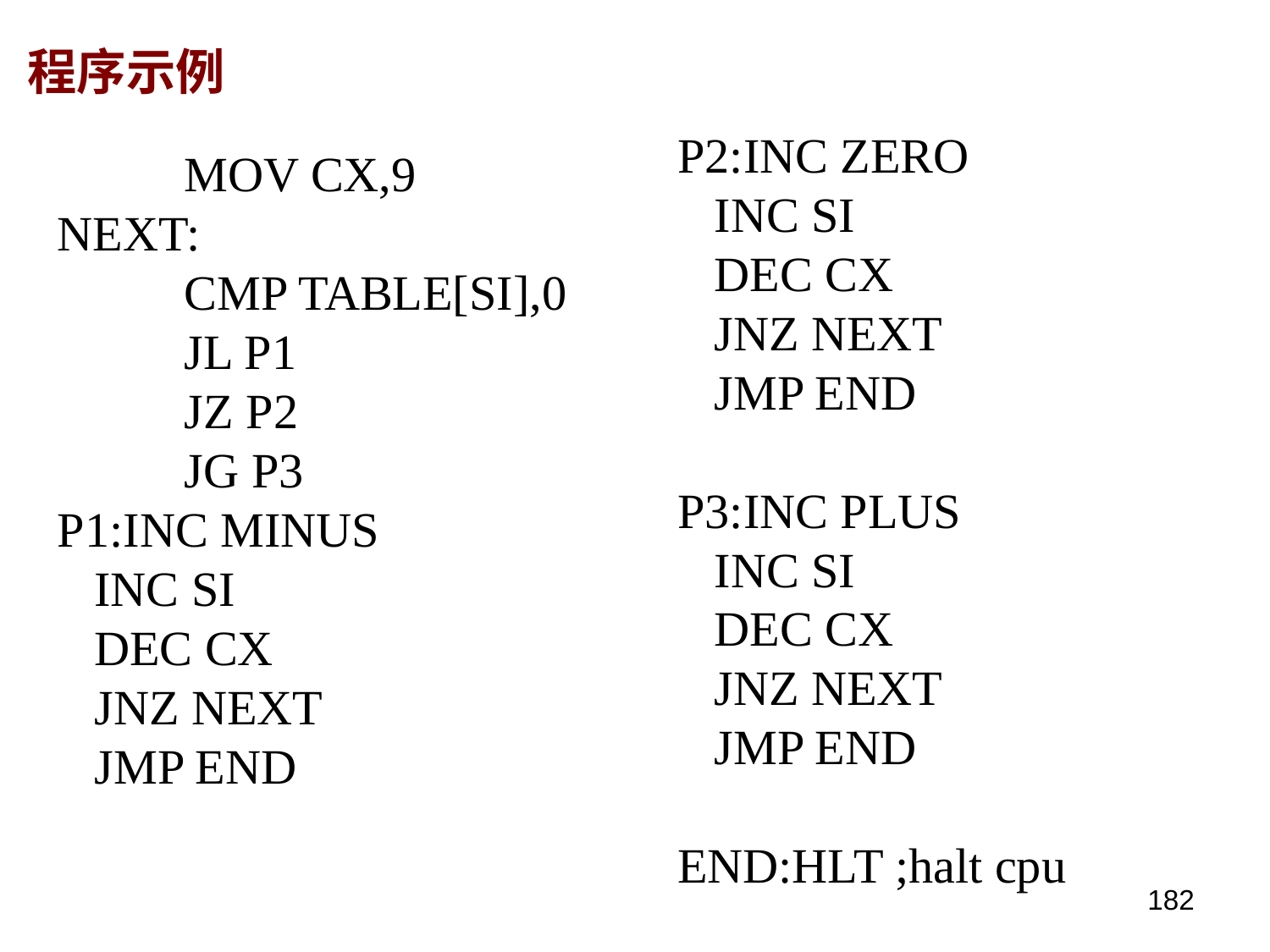

# 程序示例
P2:INC ZERO
   INC SI
   DEC CX
   JNZ NEXT
   JMP END

P3:INC PLUS
   INC SI
   DEC CX
   JNZ NEXT
   JMP END

END:HLT ;halt cpu
	MOV CX,9
NEXT:
	CMP TABLE[SI],0
	JL P1
	JZ P2
	JG P3
P1:INC MINUS
   INC SI
   DEC CX
   JNZ NEXT
   JMP END
182